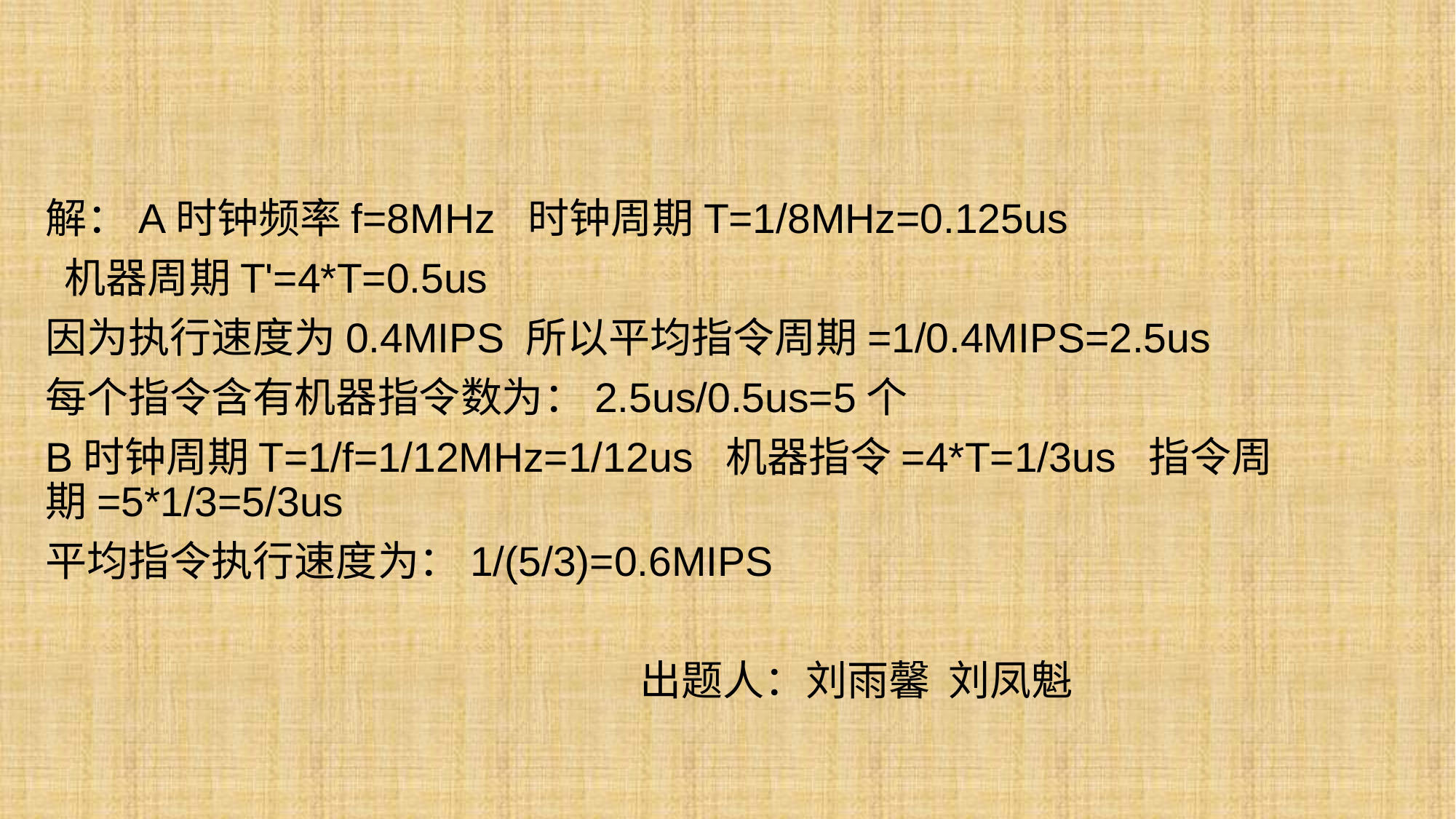

解：A时钟频率f=8MHz  时钟周期T=1/8MHz=0.125us
 机器周期T'=4*T=0.5us
因为执行速度为0.4MIPS 所以平均指令周期=1/0.4MIPS=2.5us
每个指令含有机器指令数为：2.5us/0.5us=5个
B时钟周期T=1/f=1/12MHz=1/12us  机器指令=4*T=1/3us  指令周期=5*1/3=5/3us
平均指令执行速度为：1/(5/3)=0.6MIPS

                                                               出题人：刘雨馨  刘凤魁